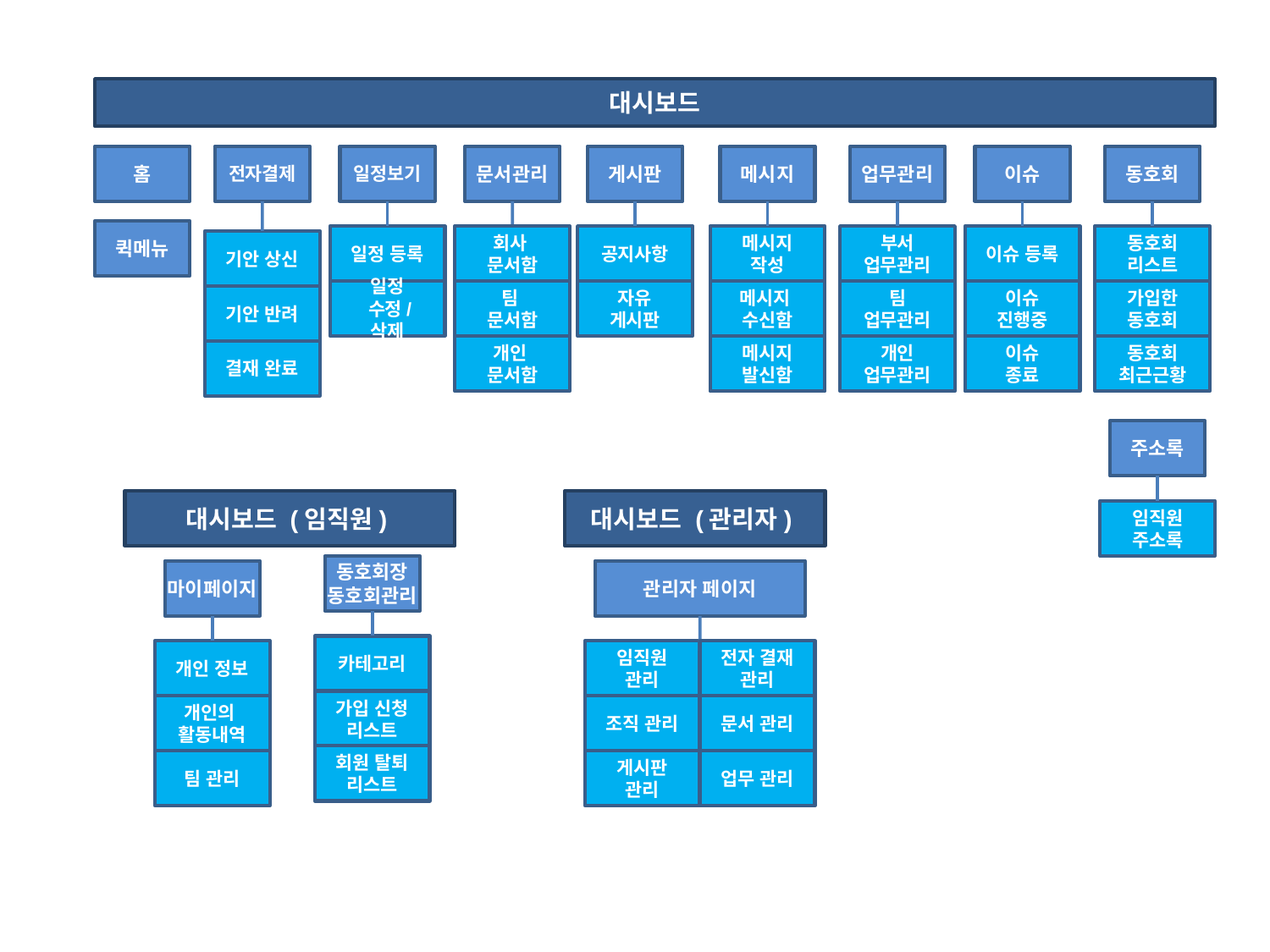

대시보드
동호회
홈
전자결제
일정보기
문서관리
게시판
메시지
업무관리
이슈
퀵메뉴
동호회
리스트
일정 등록
회사
문서함
공지사항
메시지
작성
부서
업무관리
이슈 등록
기안 상신
일정
 수정/삭제
팀
문서함
자유
게시판
메시지
수신함
팀
업무관리
이슈
진행중
가입한
동호회
기안 반려
개인
문서함
메시지
발신함
개인
업무관리
이슈
종료
동호회
최근근황
결재 완료
주소록
대시보드 (임직원)
대시보드 (관리자)
임직원
주소록
동호회장
동호회관리
마이페이지
관리자 페이지
카테고리
전자 결재
관리
개인 정보
임직원
관리
가입 신청
리스트
문서 관리
조직 관리
개인의
활동내역
회원 탈퇴
리스트
업무 관리
팀 관리
게시판
관리